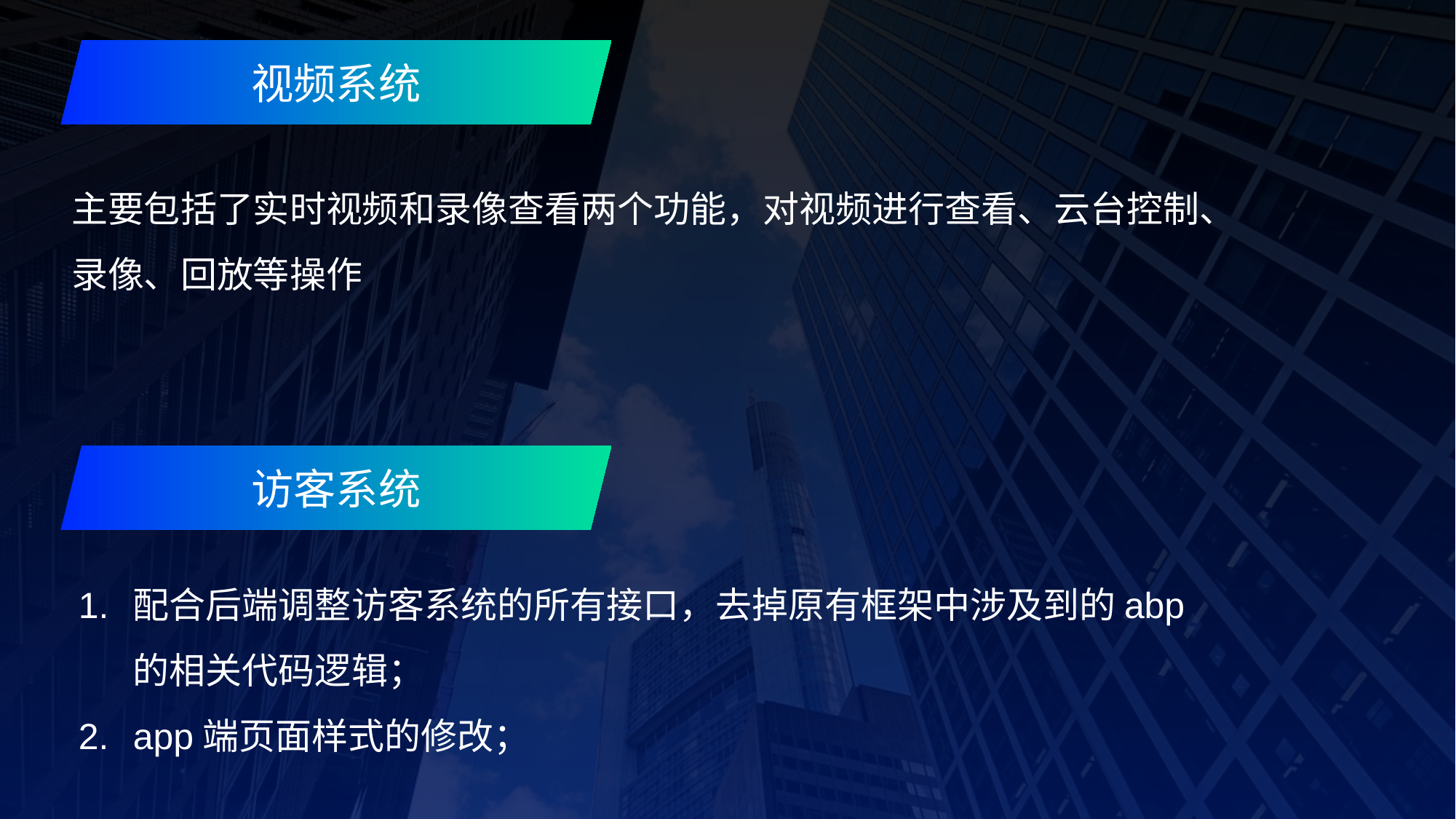

视频系统
主要包括了实时视频和录像查看两个功能，对视频进行查看、云台控制、录像、回放等操作
访客系统
配合后端调整访客系统的所有接口，去掉原有框架中涉及到的abp的相关代码逻辑；
app端页面样式的修改；